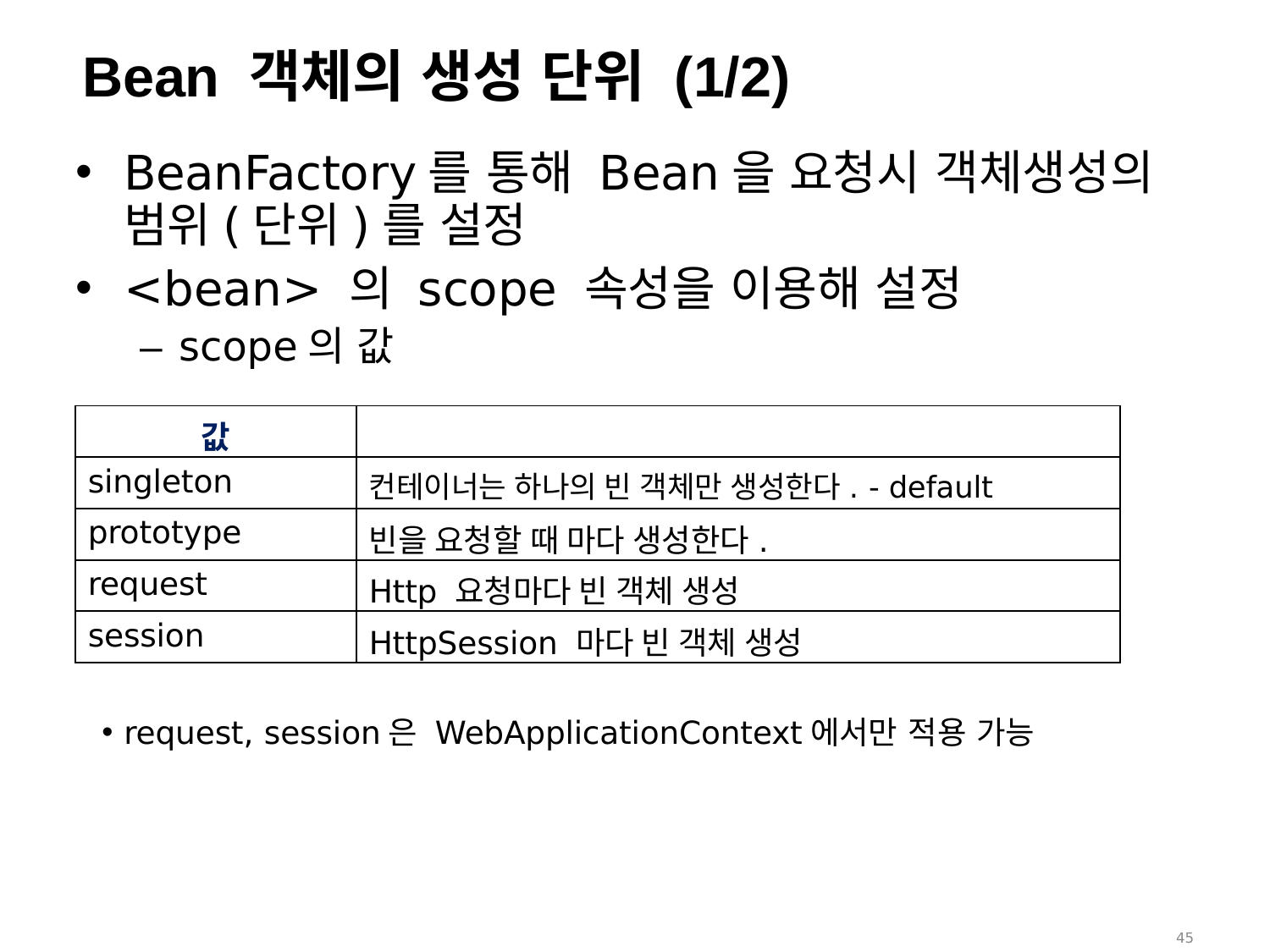

# Bean 객체의 생성 단위 (1/2)
BeanFactory를 통해 Bean을 요청시 객체생성의  범위(단위)를 설정
<bean> 의 scope 속성을 이용해 설정
– scope의 값
| 값 |  |
| --- | --- |
| singleton | 컨테이너는 하나의 빈 객체만 생성한다. - default |
| prototype | 빈을 요청할 때 마다 생성한다. |
| request | Http 요청마다 빈 객체 생성 |
| session | HttpSession 마다 빈 객체 생성 |
request, session은 WebApplicationContext에서만 적용 가능
45